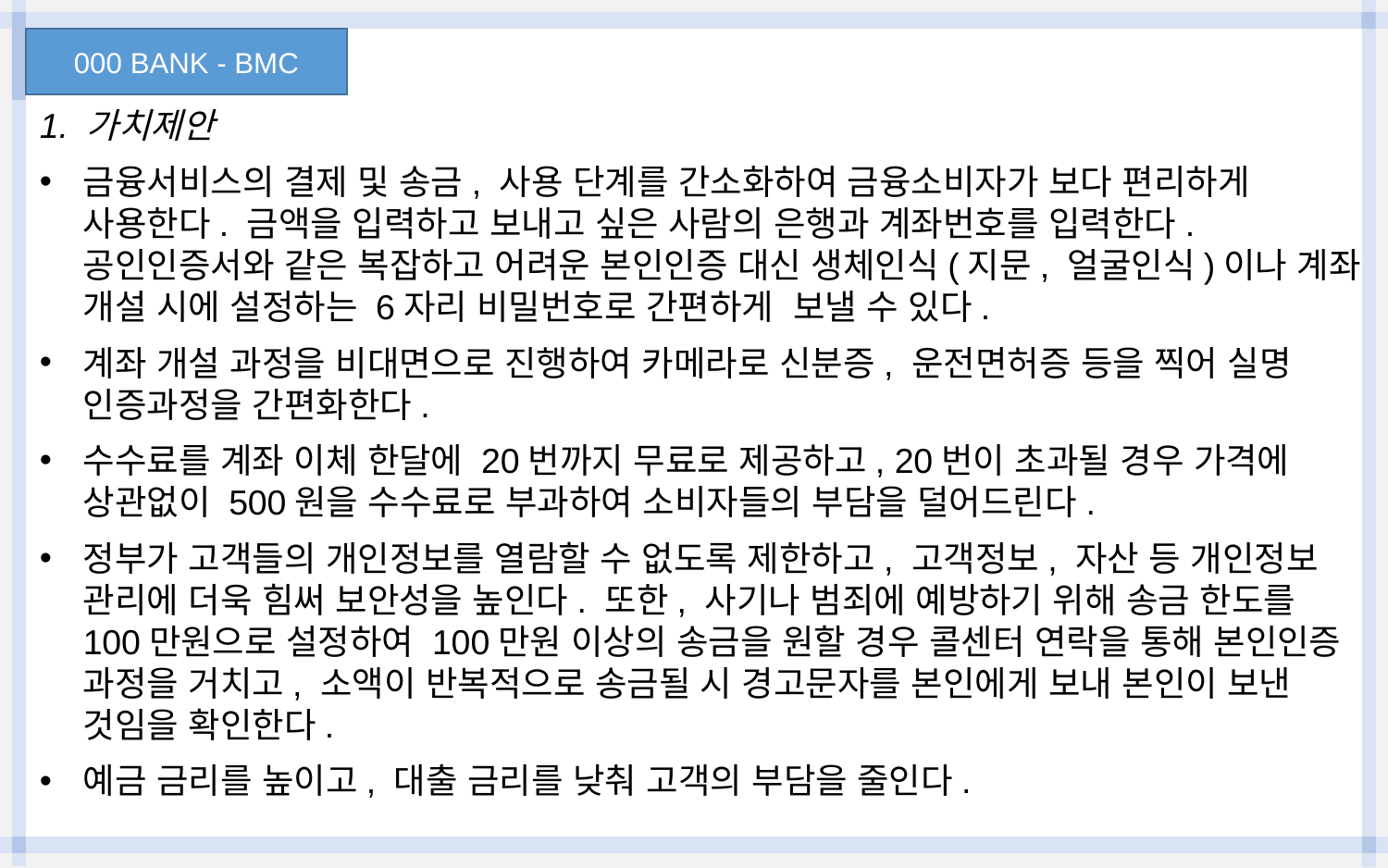

000 BANK - BMC
1. 가치제안
금융서비스의 결제 및 송금, 사용 단계를 간소화하여 금융소비자가 보다 편리하게 사용한다. 금액을 입력하고 보내고 싶은 사람의 은행과 계좌번호를 입력한다. 공인인증서와 같은 복잡하고 어려운 본인인증 대신 생체인식(지문, 얼굴인식)이나 계좌 개설 시에 설정하는 6자리 비밀번호로 간편하게  보낼 수 있다.
계좌 개설 과정을 비대면으로 진행하여 카메라로 신분증, 운전면허증 등을 찍어 실명 인증과정을 간편화한다.
수수료를 계좌 이체 한달에 20번까지 무료로 제공하고, 20번이 초과될 경우 가격에 상관없이 500원을 수수료로 부과하여 소비자들의 부담을 덜어드린다.
정부가 고객들의 개인정보를 열람할 수 없도록 제한하고, 고객정보, 자산 등 개인정보 관리에 더욱 힘써 보안성을 높인다. 또한, 사기나 범죄에 예방하기 위해 송금 한도를 100만원으로 설정하여 100만원 이상의 송금을 원할 경우 콜센터 연락을 통해 본인인증 과정을 거치고, 소액이 반복적으로 송금될 시 경고문자를 본인에게 보내 본인이 보낸 것임을 확인한다.
예금 금리를 높이고, 대출 금리를 낮춰 고객의 부담을 줄인다.